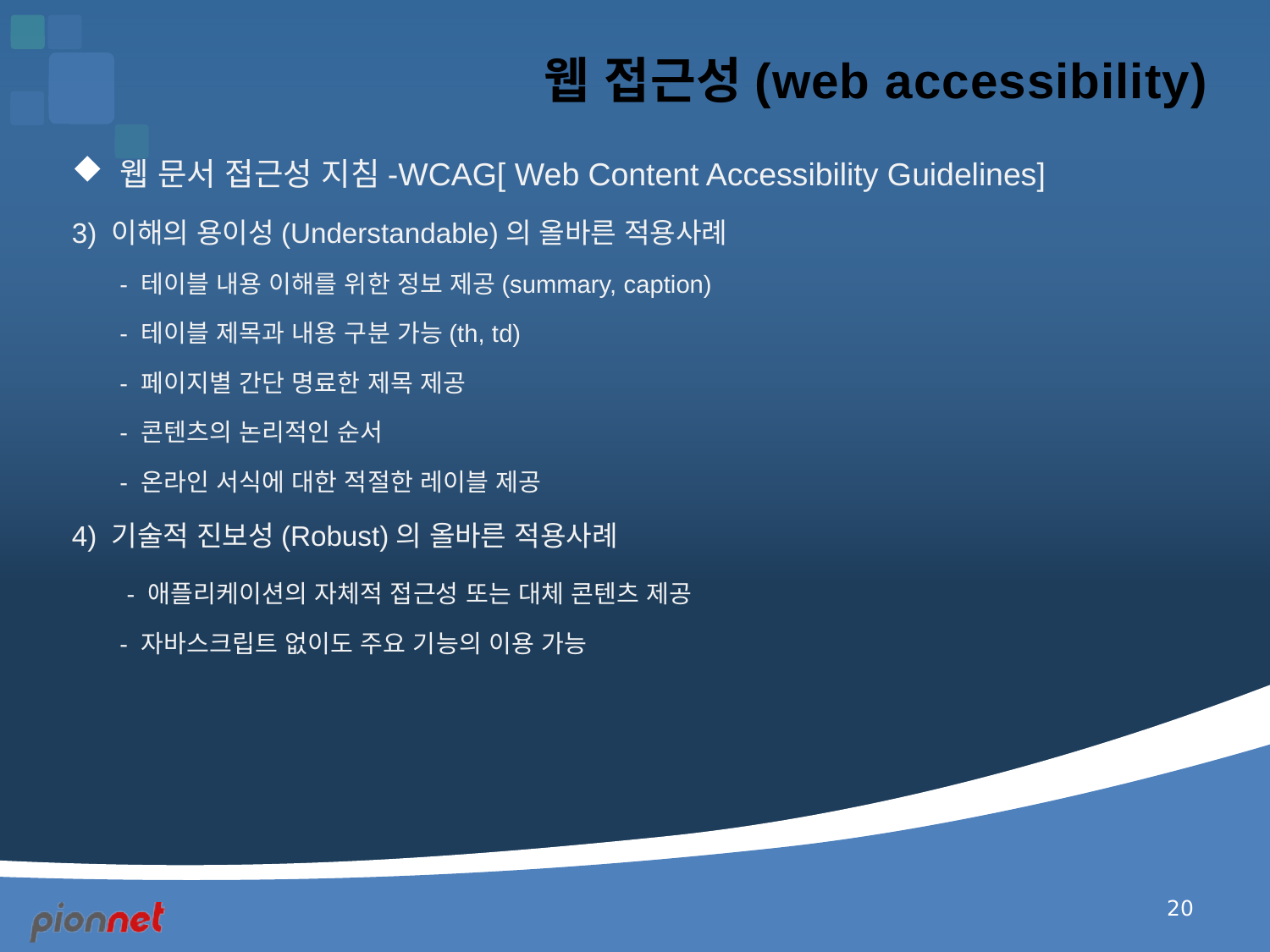

# 웹 접근성(web accessibility)
웹 문서 접근성 지침-WCAG[ Web Content Accessibility Guidelines]
3) 이해의 용이성(Understandable)의 올바른 적용사례
	- 테이블 내용 이해를 위한 정보 제공(summary, caption)
	- 테이블 제목과 내용 구분 가능(th, td)
	- 페이지별 간단 명료한 제목 제공
	- 콘텐츠의 논리적인 순서
	- 온라인 서식에 대한 적절한 레이블 제공
4) 기술적 진보성(Robust)의 올바른 적용사례
 	 - 애플리케이션의 자체적 접근성 또는 대체 콘텐츠 제공
	- 자바스크립트 없이도 주요 기능의 이용 가능
20